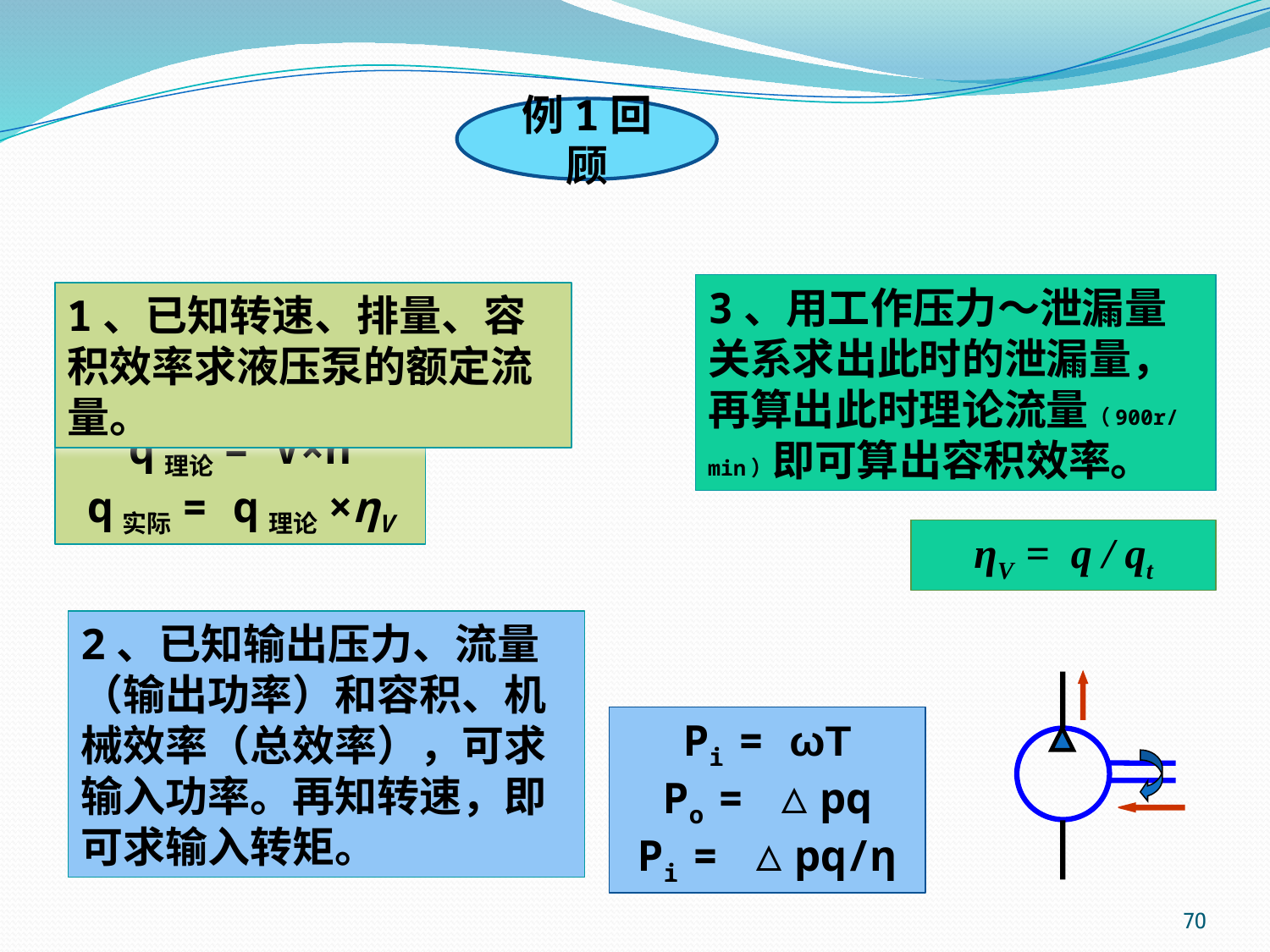

例1回顾
3、用工作压力～泄漏量关系求出此时的泄漏量，再算出此时理论流量（900r/min）即可算出容积效率。
1、已知转速、排量、容积效率求液压泵的额定流量。
q理论= V×n
q实际= q理论×ηV
ηV  =  q / qt
2、已知输出压力、流量（输出功率）和容积、机械效率（总效率），可求输入功率。再知转速，即可求输入转矩。

Pi = ωT
Po = △pq
Pi = △pq/η
70